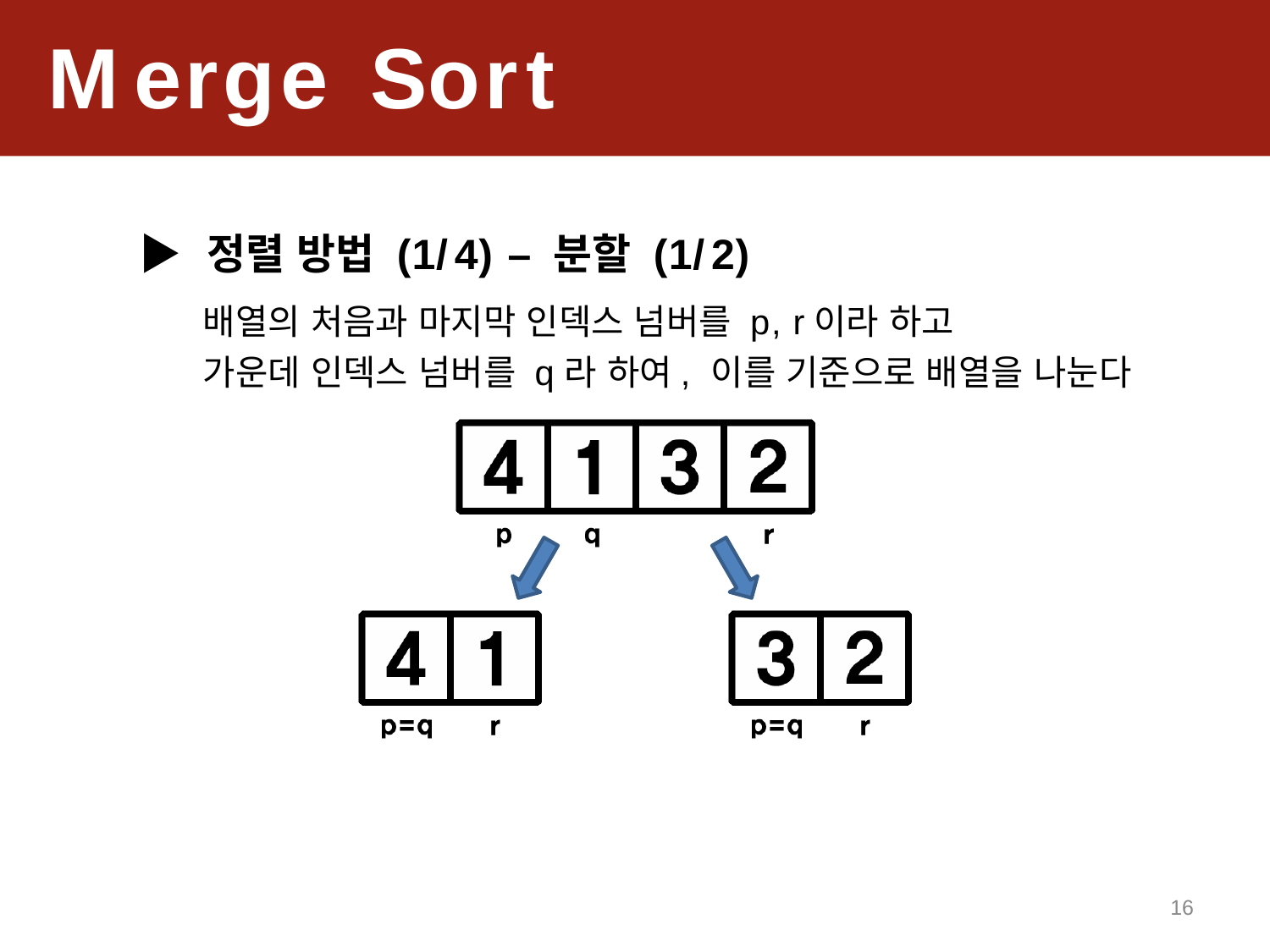

Merge	Sort
▶ 정렬 방법 (1/4) – 분할 (1/2)

배열의 처음과 마지막 인덱스 넘버를 p, r이라 하고
가운데 인덱스 넘버를 q라 하여, 이를 기준으로 배열을 나눈다

16